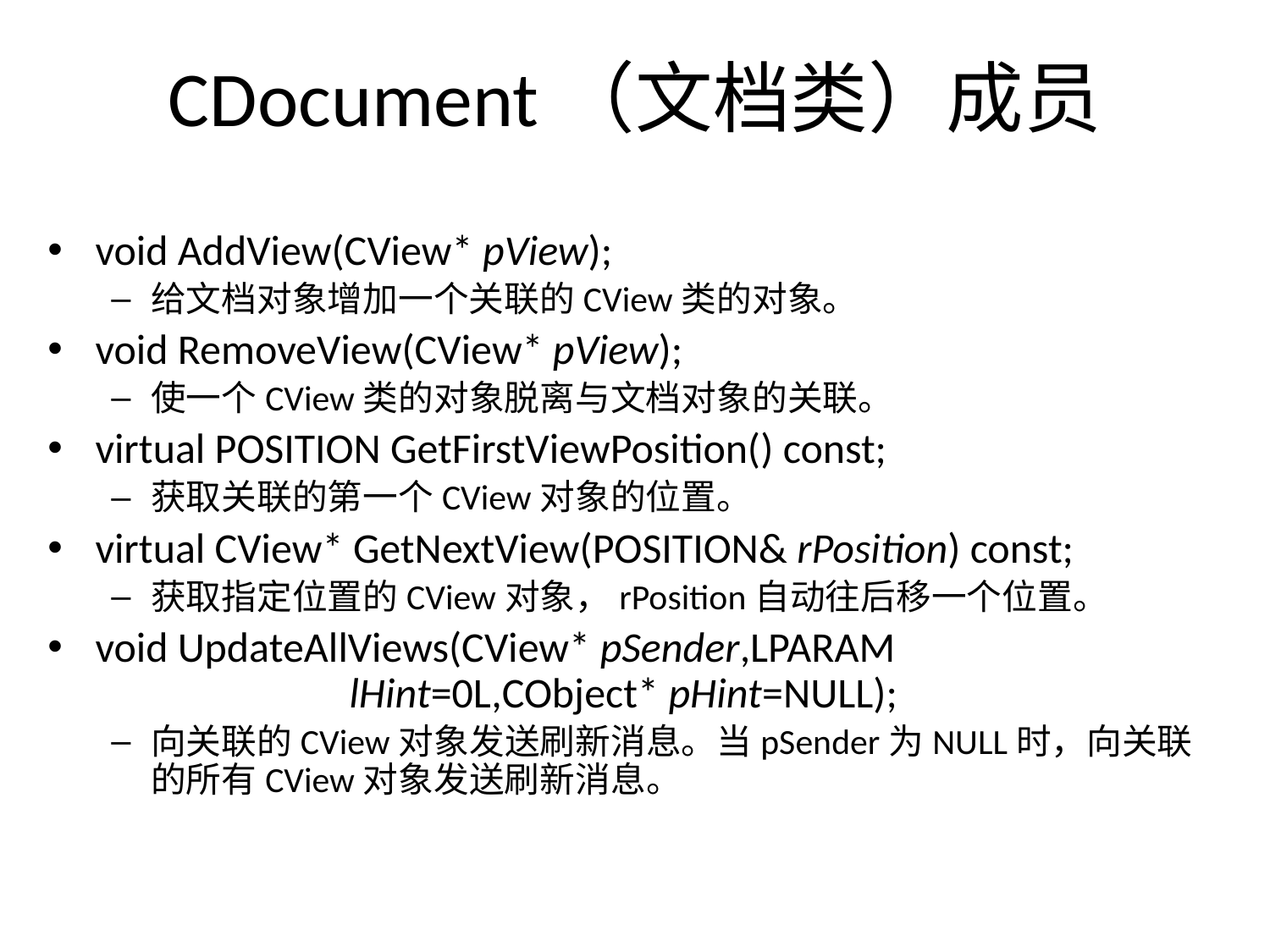

# CDocument（文档类）成员
void AddView(CView* pView);
给文档对象增加一个关联的CView类的对象。
void RemoveView(CView* pView);
使一个CView类的对象脱离与文档对象的关联。
virtual POSITION GetFirstViewPosition() const;
获取关联的第一个CView对象的位置。
virtual CView* GetNextView(POSITION& rPosition) const;
获取指定位置的CView对象，rPosition自动往后移一个位置。
void UpdateAllViews(CView* pSender,LPARAM 				lHint=0L,CObject* pHint=NULL);
向关联的CView对象发送刷新消息。当pSender为NULL时，向关联的所有CView对象发送刷新消息。